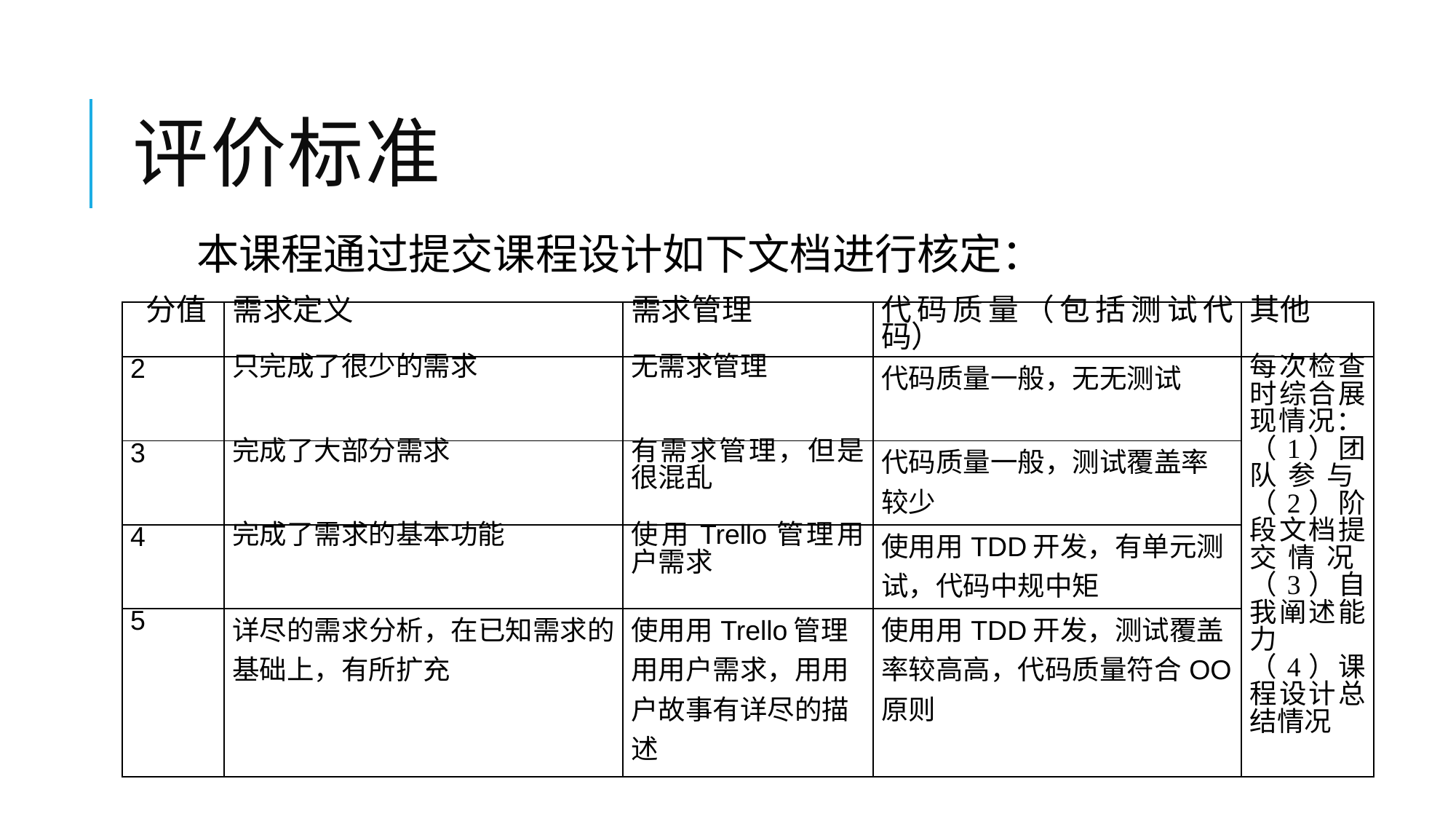

# 评价标准
本课程通过提交课程设计如下文档进行核定：
| 分值 | 需求定义 | 需求管理 | 代码质量（包括测试代码） | 其他 |
| --- | --- | --- | --- | --- |
| 2 | 只完成了很少的需求 | 无需求管理 | 代码质量⼀般，⽆无测试 | 每次检查时综合展现情况： （1）团队参与 （2）阶段文档提交情况 （3）自我阐述能力 （4）课程设计总结情况 |
| 3 | 完成了大部分需求 | 有需求管理，但是很混乱 | 代码质量一般，测试覆盖率较少 |  |
| 4 | 完成了需求的基本功能 | 使用Trello管理用户需求 | 使⽤用TDD开发，有单元测试，代码中规中矩 |  |
| 5 | 详尽的需求分析，在已知需求的基础上，有所扩充 | 使⽤用Trello管理⽤用户需求，⽤用户故事有详尽的描述 | 使⽤用TDD开发，测试覆盖率较⾼高，代码质量符合OO原则 |  |